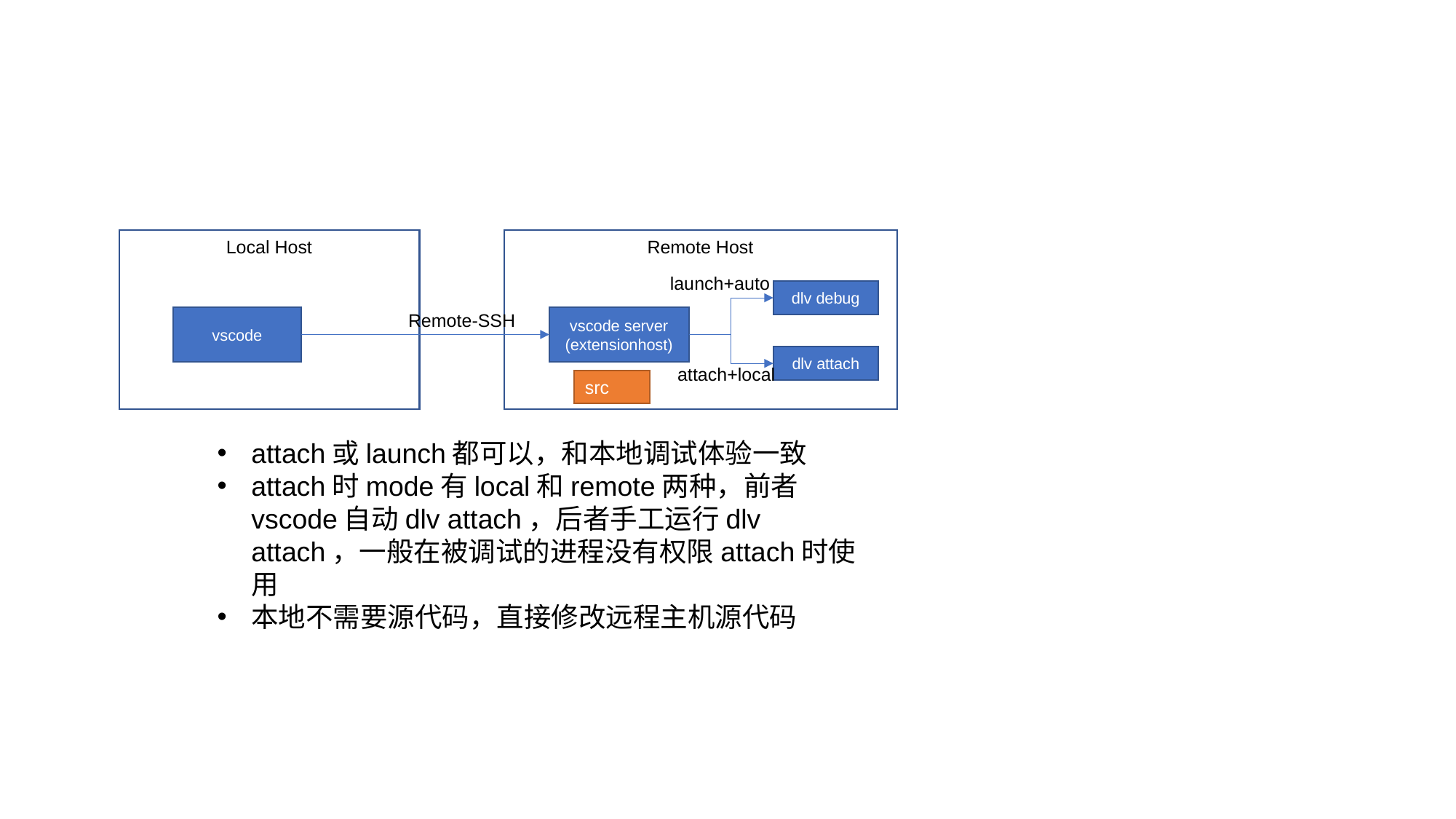

Local Host
Remote Host
launch+auto
dlv debug
Remote-SSH
vscode server
(extensionhost)
vscode
dlv attach
attach+local
src
attach或launch都可以，和本地调试体验一致
attach时mode有local和remote两种，前者vscode自动dlv attach，后者手工运行dlv attach，一般在被调试的进程没有权限attach时使用
本地不需要源代码，直接修改远程主机源代码